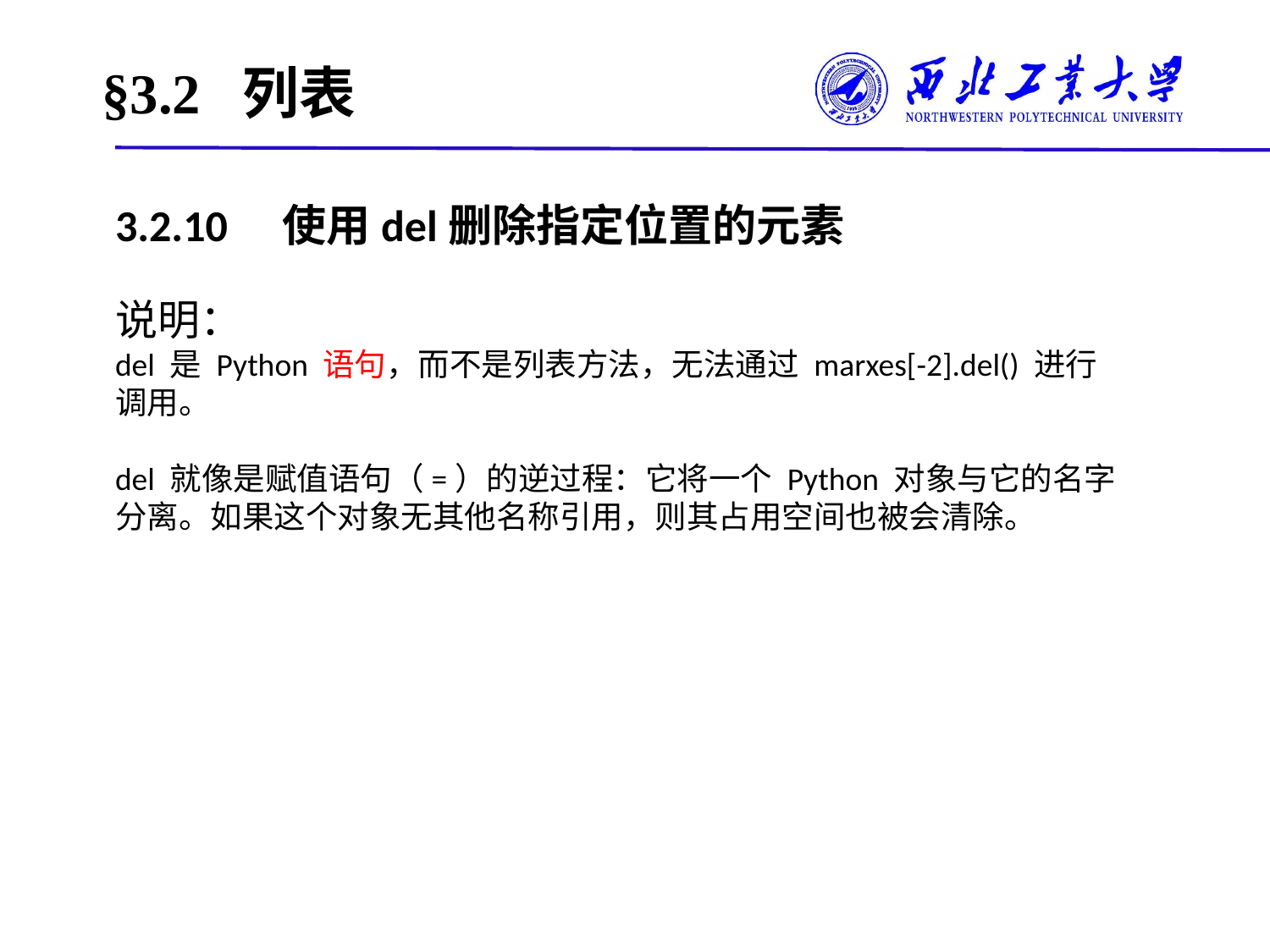

# §3.2  列表
3.2.10　使用del删除指定位置的元素

说明：
del 是 Python 语句，而不是列表方法，无法通过 marxes[-2].del() 进行调用。

del 就像是赋值语句（=）的逆过程：它将一个 Python 对象与它的名字分离。如果这个对象无其他名称引用，则其占用空间也被会清除。